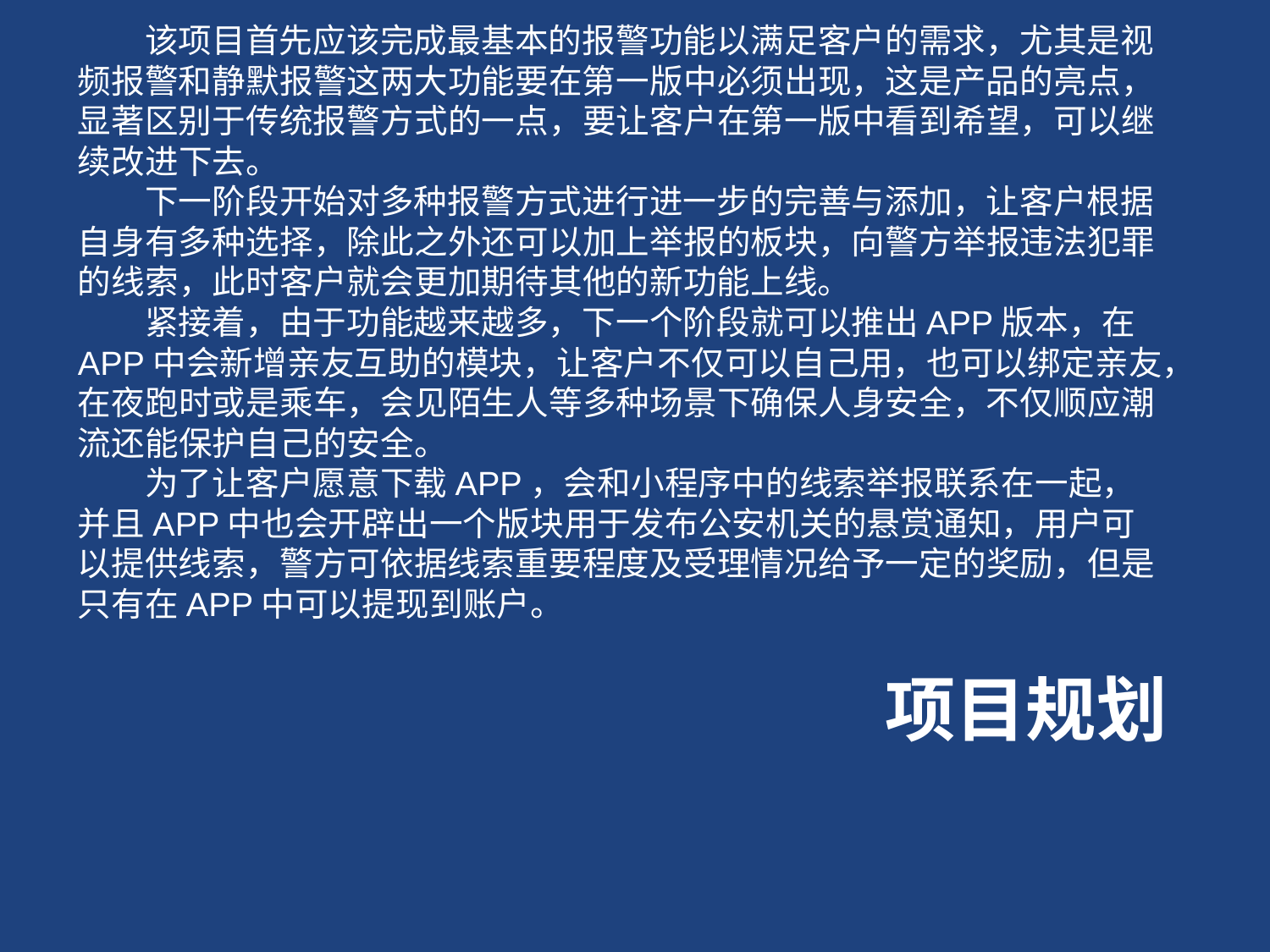

该项目首先应该完成最基本的报警功能以满足客户的需求，尤其是视频报警和静默报警这两大功能要在第一版中必须出现，这是产品的亮点，显著区别于传统报警方式的一点，要让客户在第一版中看到希望，可以继续改进下去。
下一阶段开始对多种报警方式进行进一步的完善与添加，让客户根据自身有多种选择，除此之外还可以加上举报的板块，向警方举报违法犯罪的线索，此时客户就会更加期待其他的新功能上线。
紧接着，由于功能越来越多，下一个阶段就可以推出APP版本，在APP中会新增亲友互助的模块，让客户不仅可以自己用，也可以绑定亲友，在夜跑时或是乘车，会见陌生人等多种场景下确保人身安全，不仅顺应潮流还能保护自己的安全。
为了让客户愿意下载APP，会和小程序中的线索举报联系在一起，并且APP中也会开辟出一个版块用于发布公安机关的悬赏通知，用户可以提供线索，警方可依据线索重要程度及受理情况给予一定的奖励，但是只有在APP中可以提现到账户。
# 项目规划
8